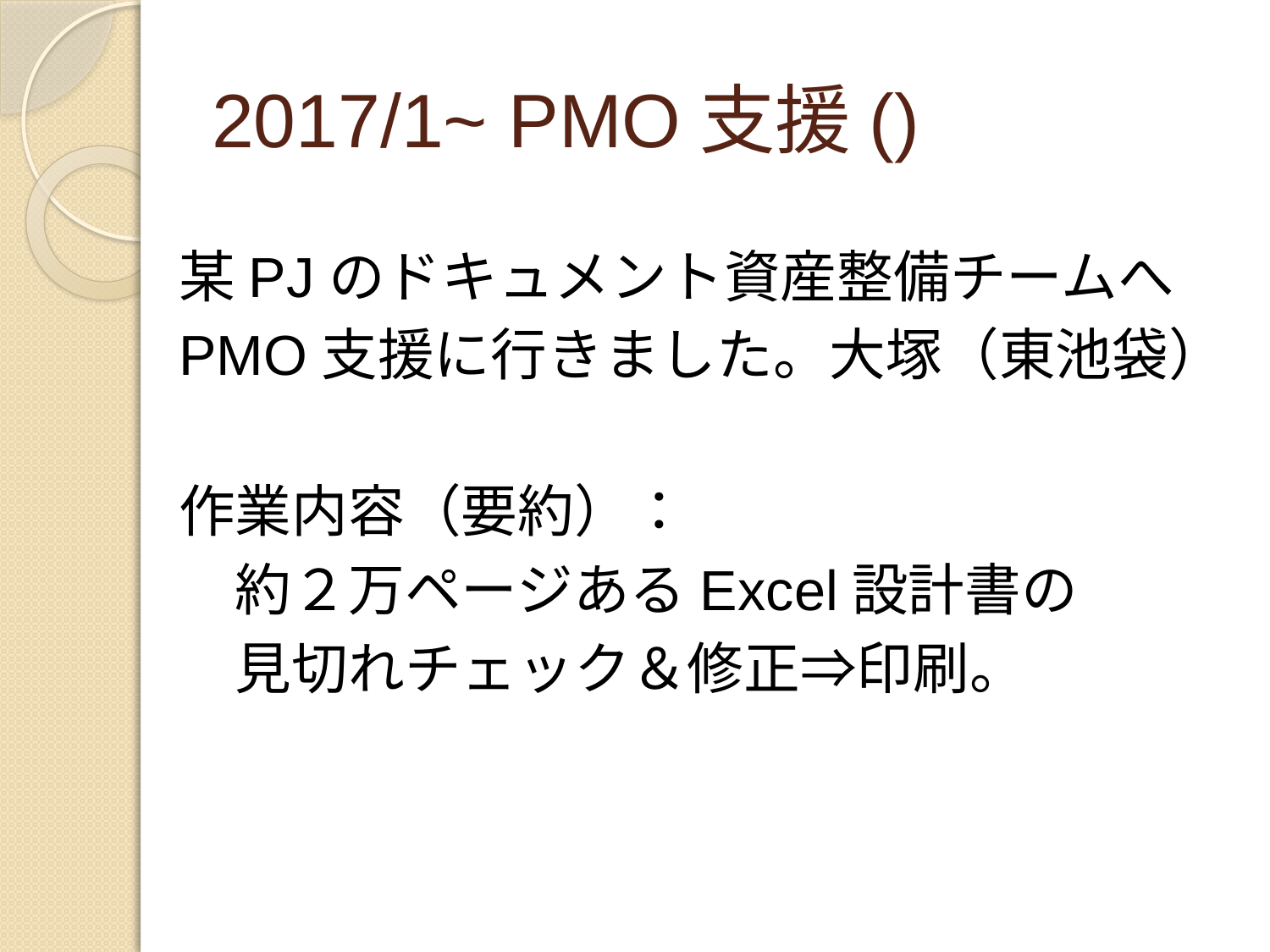

# 2017/1~ PMO支援()

某PJのドキュメント資産整備チームへ
PMO支援に行きました。大塚（東池袋）

作業内容（要約）：
　約２万ページあるExcel設計書の
　見切れチェック＆修正⇒印刷。